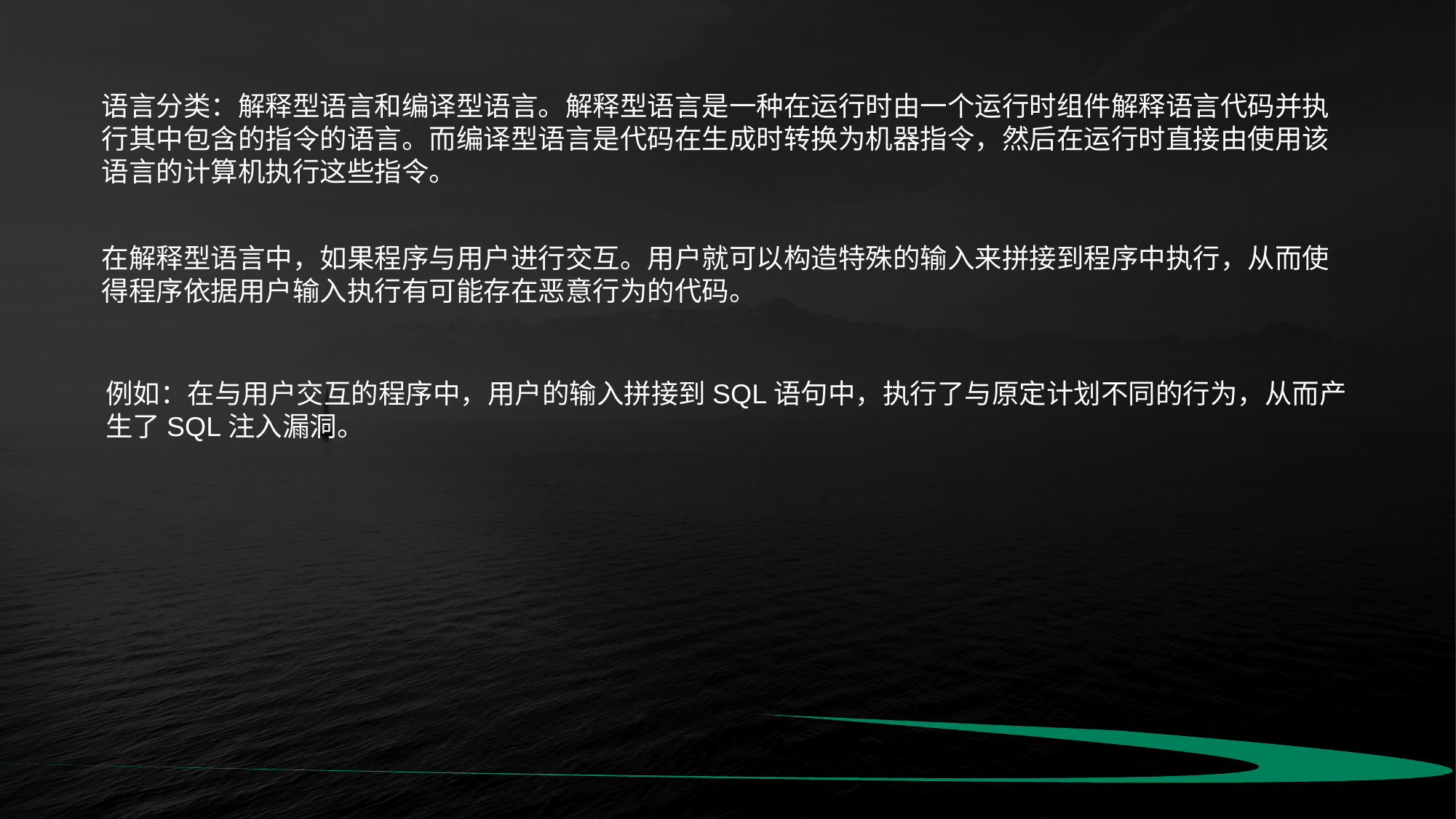

语言分类：解释型语言和编译型语言。解释型语言是一种在运行时由一个运行时组件解释语言代码并执行其中包含的指令的语言。而编译型语言是代码在生成时转换为机器指令，然后在运行时直接由使用该语言的计算机执行这些指令。
在解释型语言中，如果程序与用户进行交互。用户就可以构造特殊的输入来拼接到程序中执行，从而使得程序依据用户输入执行有可能存在恶意行为的代码。
例如：在与用户交互的程序中，用户的输入拼接到SQL语句中，执行了与原定计划不同的行为，从而产生了SQL注入漏洞。